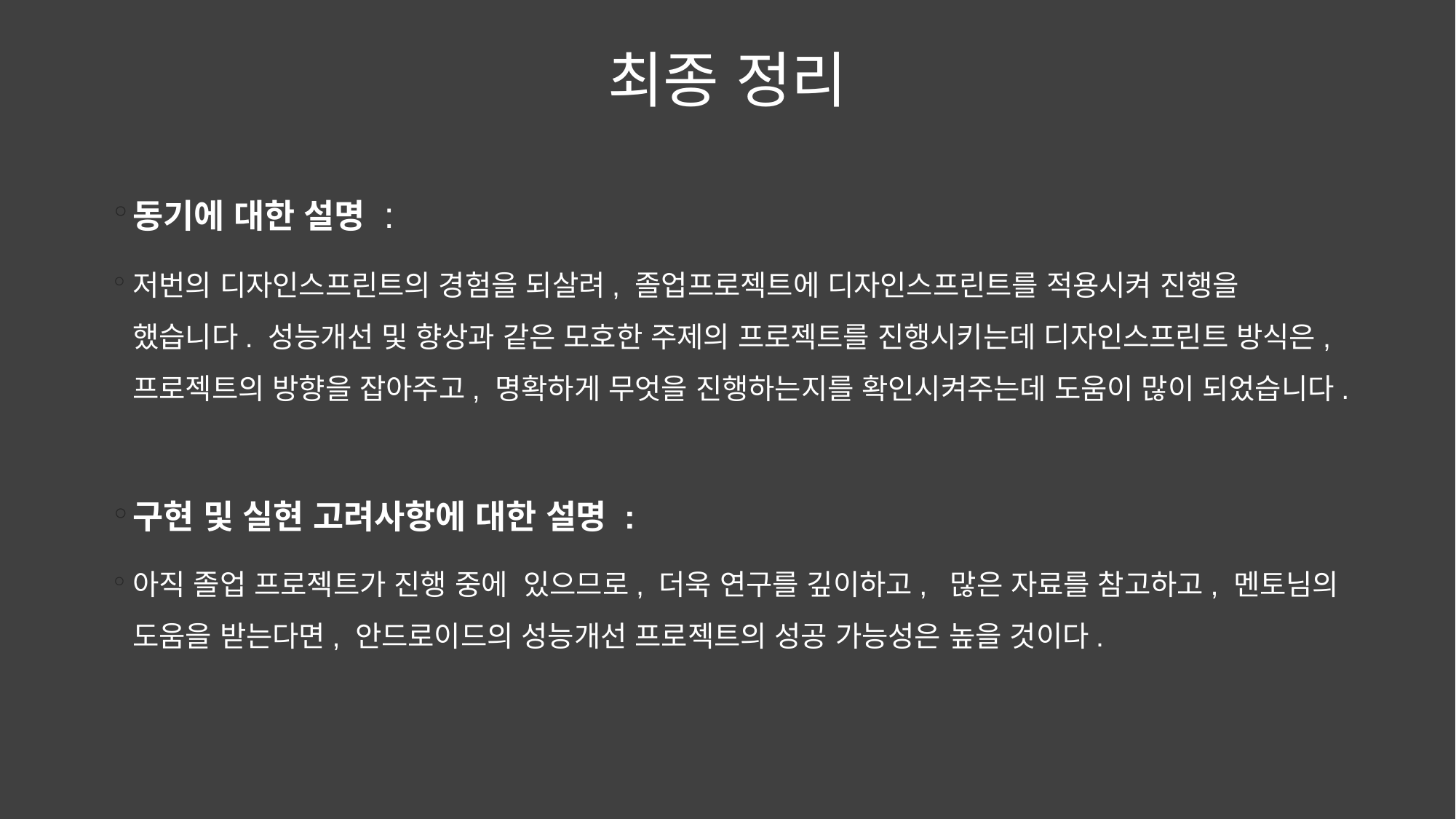

최종 정리
동기에 대한 설명 :
저번의 디자인스프린트의 경험을 되살려, 졸업프로젝트에 디자인스프린트를 적용시켜 진행을 했습니다. 성능개선 및 향상과 같은 모호한 주제의 프로젝트를 진행시키는데 디자인스프린트 방식은, 프로젝트의 방향을 잡아주고, 명확하게 무엇을 진행하는지를 확인시켜주는데 도움이 많이 되었습니다.

구현 및 실현 고려사항에 대한 설명 :
아직 졸업 프로젝트가 진행 중에  있으므로, 더욱 연구를 깊이하고,  많은 자료를 참고하고, 멘토님의 도움을 받는다면, 안드로이드의 성능개선 프로젝트의 성공 가능성은 높을 것이다.